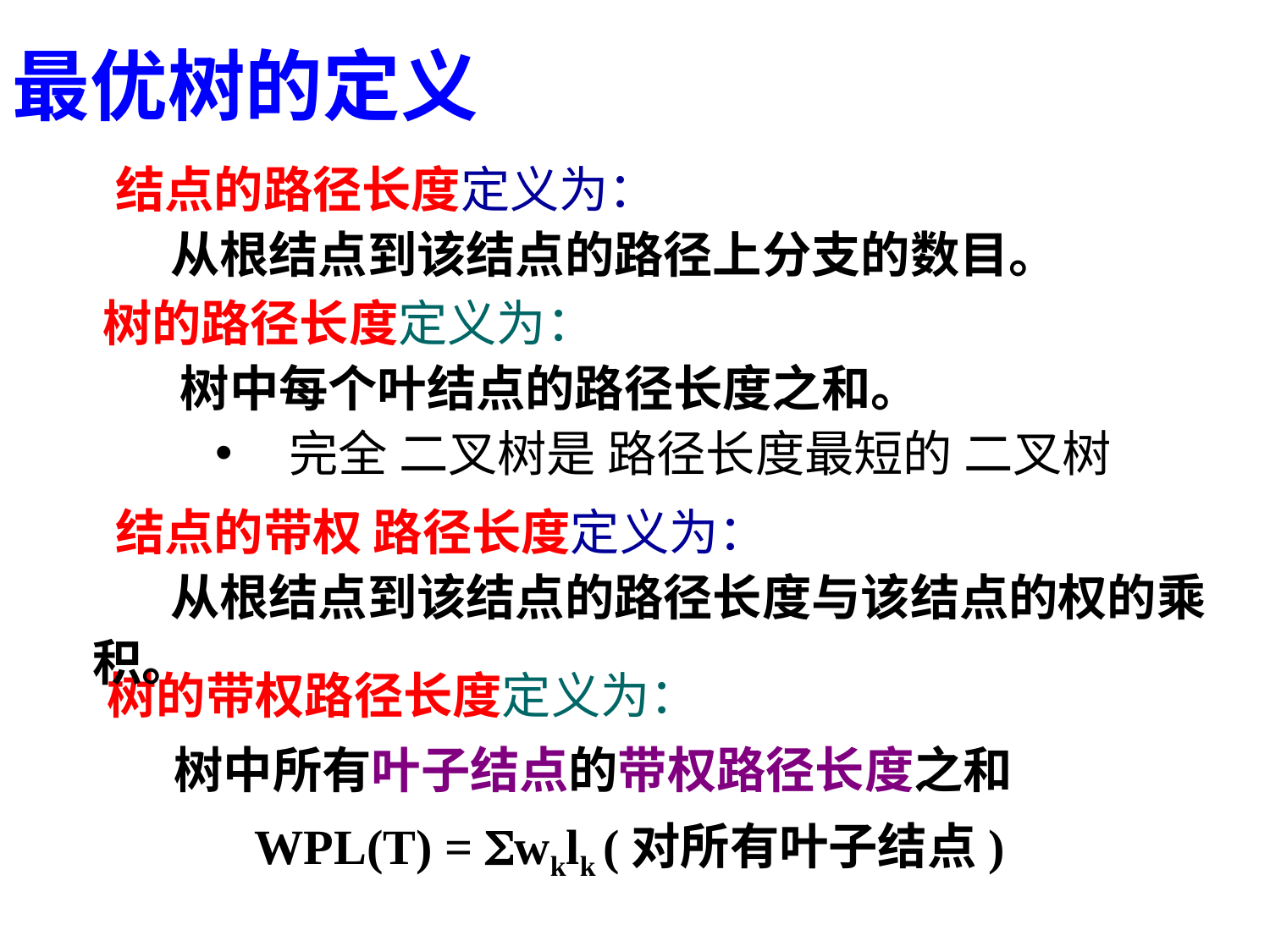

最优树的定义
 结点的路径长度定义为：
      从根结点到该结点的路径上分支的数目。
树的路径长度定义为：
      树中每个叶结点的路径长度之和。
完全 二叉树是 路径长度最短的 二叉树
 结点的带权 路径长度定义为：
      从根结点到该结点的路径长度与该结点的权的乘积。
树的带权路径长度定义为：
     树中所有叶子结点的带权路径长度之和
            WPL(T) = Σwklk (对所有叶子结点)